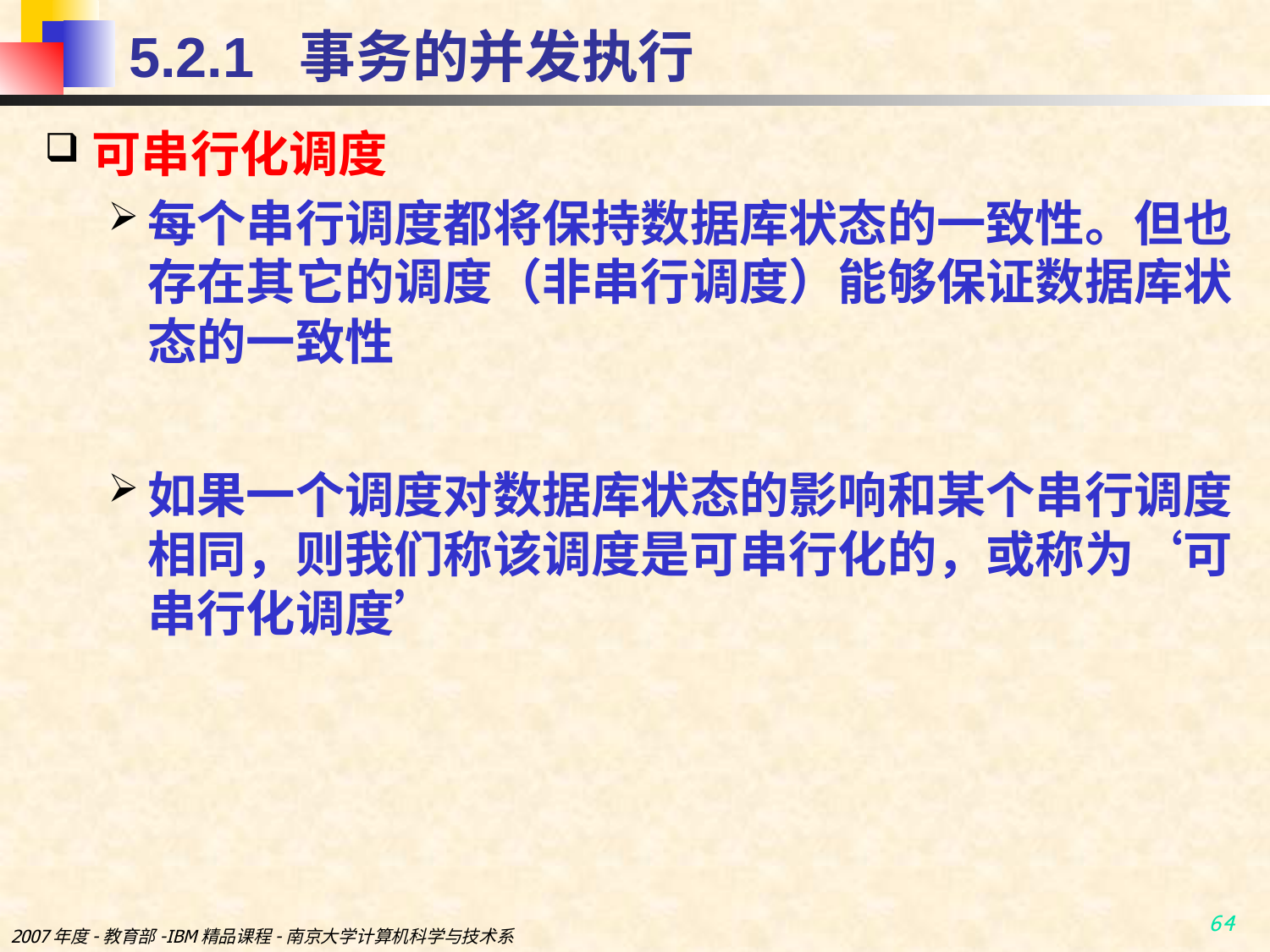

# 5.2.1  事务的并发执行
可串行化调度
每个串行调度都将保持数据库状态的一致性。但也存在其它的调度（非串行调度）能够保证数据库状态的一致性

如果一个调度对数据库状态的影响和某个串行调度相同，则我们称该调度是可串行化的，或称为‘可串行化调度’
64